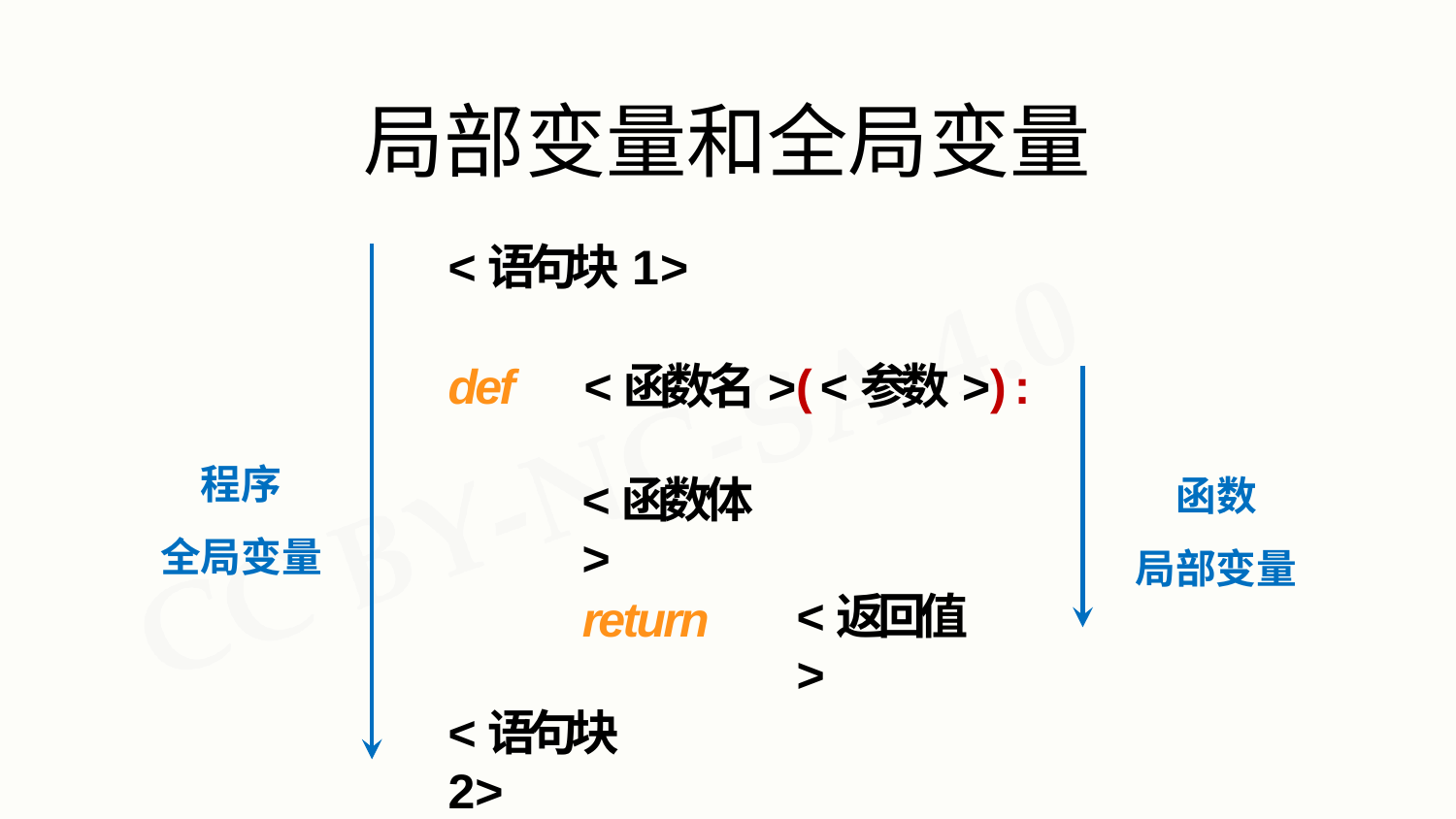

# 局部变量和全局变量
<语句块1>

def	<函数名>(<参数>)	:

程序 全局变量
函数 局部变量
<函数体>

<返回值>
return

<语句块2>